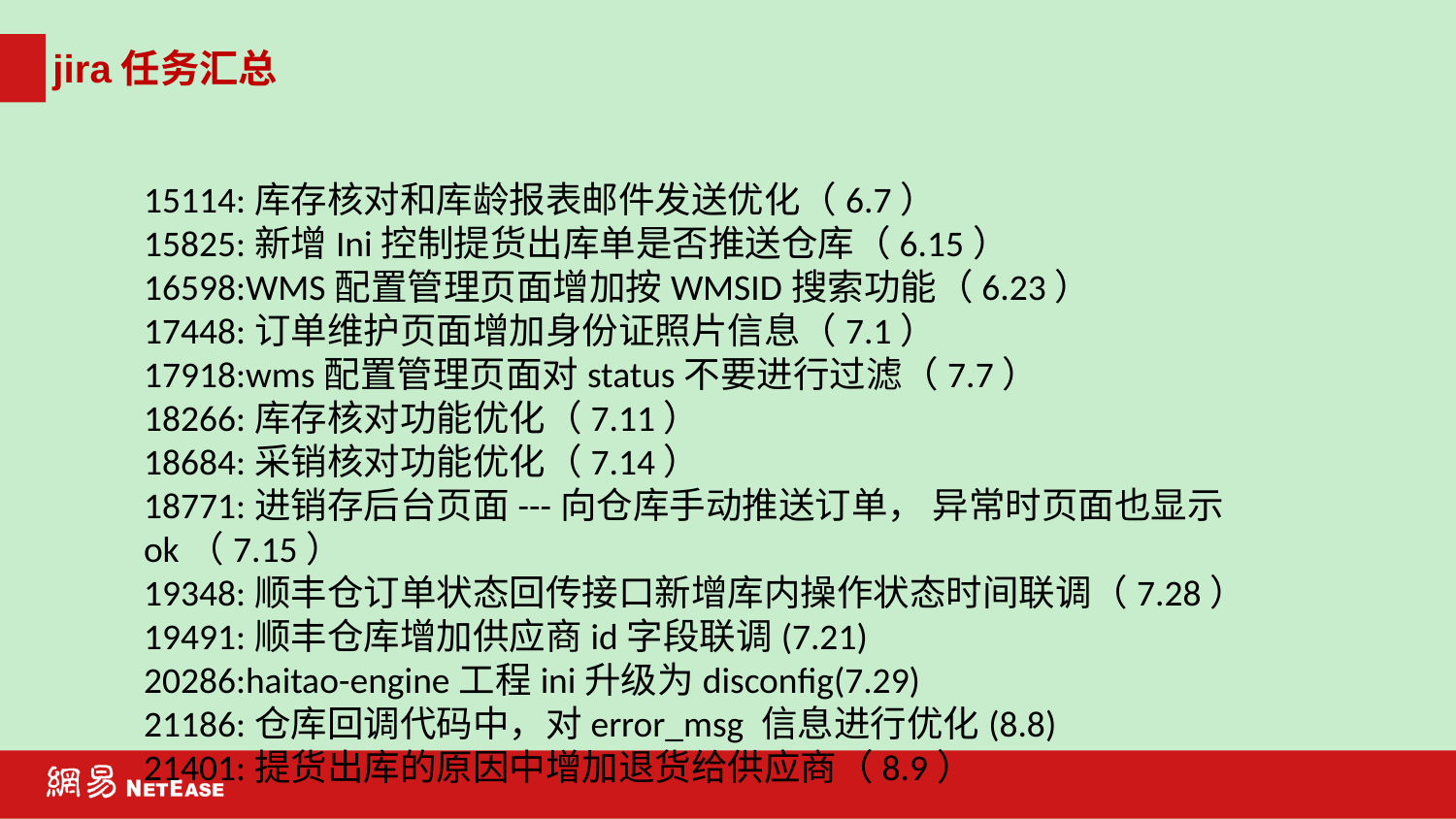

# jira任务汇总
15114:库存核对和库龄报表邮件发送优化（6.7）
15825:新增Ini控制提货出库单是否推送仓库（6.15）
16598:WMS配置管理页面增加按WMSID搜索功能（6.23）
17448:订单维护页面增加身份证照片信息（7.1）
17918:wms配置管理页面对status不要进行过滤（7.7）
18266:库存核对功能优化（7.11）
18684:采销核对功能优化（7.14）
18771:进销存后台页面---向仓库手动推送订单， 异常时页面也显示ok（7.15）
19348:顺丰仓订单状态回传接口新增库内操作状态时间联调（7.28）
19491:顺丰仓库增加供应商id字段联调(7.21)
20286:haitao-engine工程ini升级为disconfig(7.29)
21186:仓库回调代码中，对error_msg 信息进行优化(8.8)
21401:提货出库的原因中增加退货给供应商（8.9）